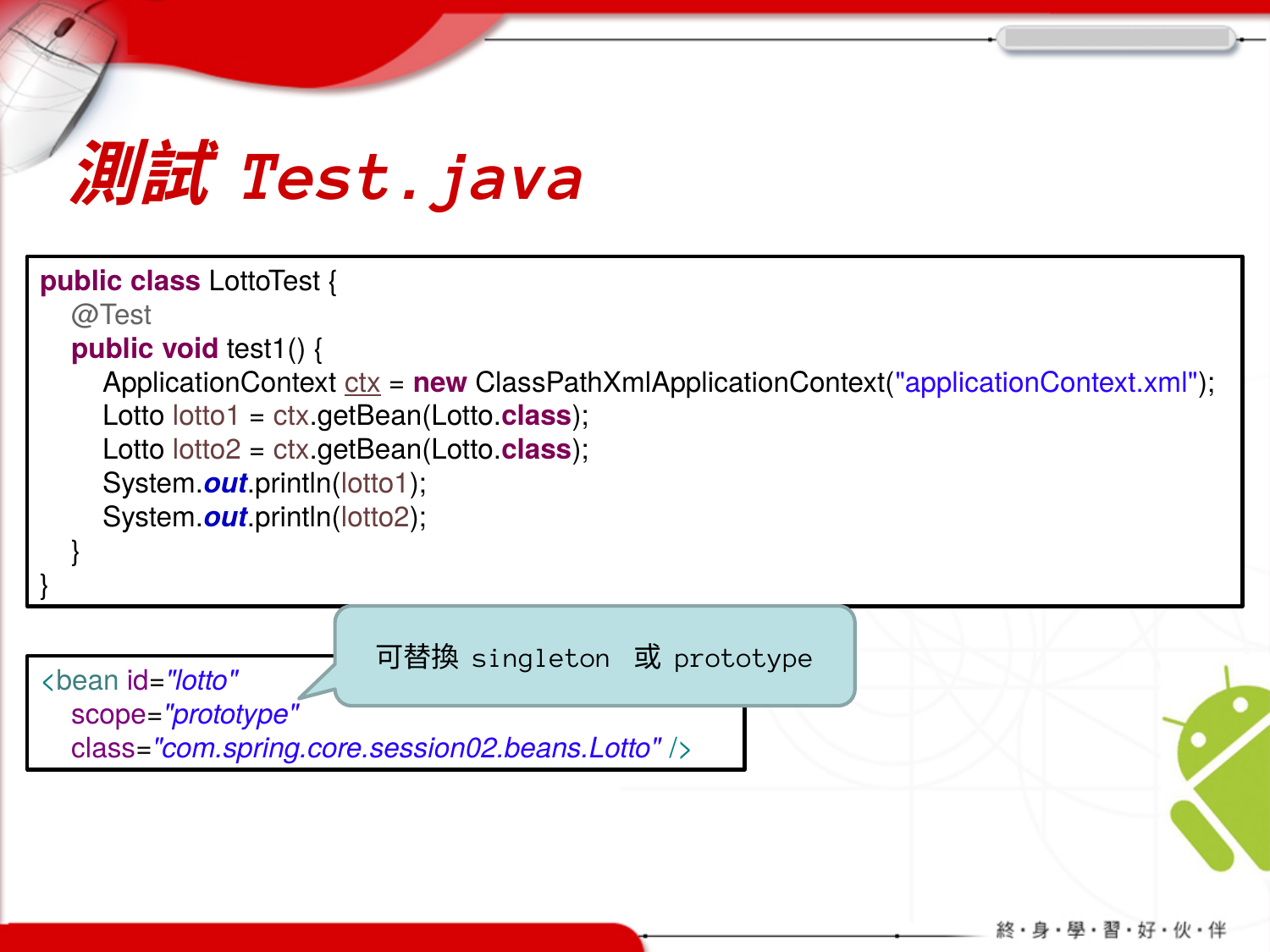

# 測試 Test.java
public class LottoTest {
    @Test
    public void test1() {
        ApplicationContext ctx = new ClassPathXmlApplicationContext("applicationContext.xml");
        Lotto lotto1 = ctx.getBean(Lotto.class);
        Lotto lotto2 = ctx.getBean(Lotto.class);
        System.out.println(lotto1);
        System.out.println(lotto2);
    }
}
可替換 singleton 或 prototype
<bean id="lotto"
    scope="prototype"
    class="com.spring.core.session02.beans.Lotto" />